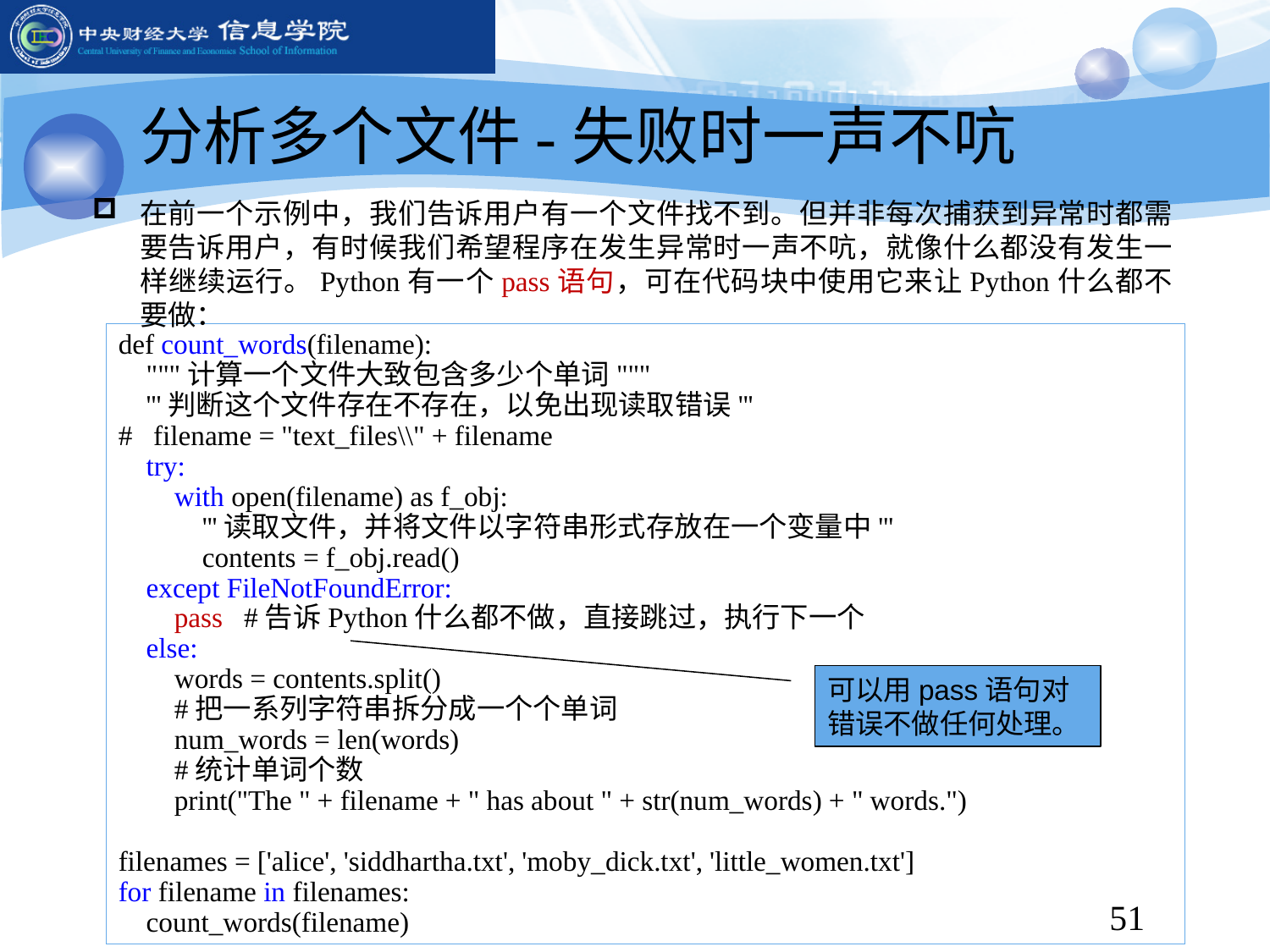

分析多个文件-失败时一声不吭
在前一个示例中，我们告诉用户有一个文件找不到。但并非每次捕获到异常时都需要告诉用户，有时候我们希望程序在发生异常时一声不吭，就像什么都没有发生一样继续运行。Python有一个pass语句，可在代码块中使用它来让Python什么都不要做：
def count_words(filename):
    """计算一个文件大致包含多少个单词"""
    '''判断这个文件存在不存在，以免出现读取错误'''
#   filename = "text_files\\" + filename
    try:
        with open(filename) as f_obj:
            '''读取文件，并将文件以字符串形式存放在一个变量中'''
            contents = f_obj.read()
    except FileNotFoundError:
        pass   #告诉Python什么都不做，直接跳过，执行下一个
    else:
        words = contents.split()
        #把一系列字符串拆分成一个个单词
        num_words = len(words)
        #统计单词个数
        print("The " + filename + " has about " + str(num_words) + " words.")

filenames = ['alice', 'siddhartha.txt', 'moby_dick.txt', 'little_women.txt']
for filename in filenames:
    count_words(filename)
可以用pass语句对错误不做任何处理。